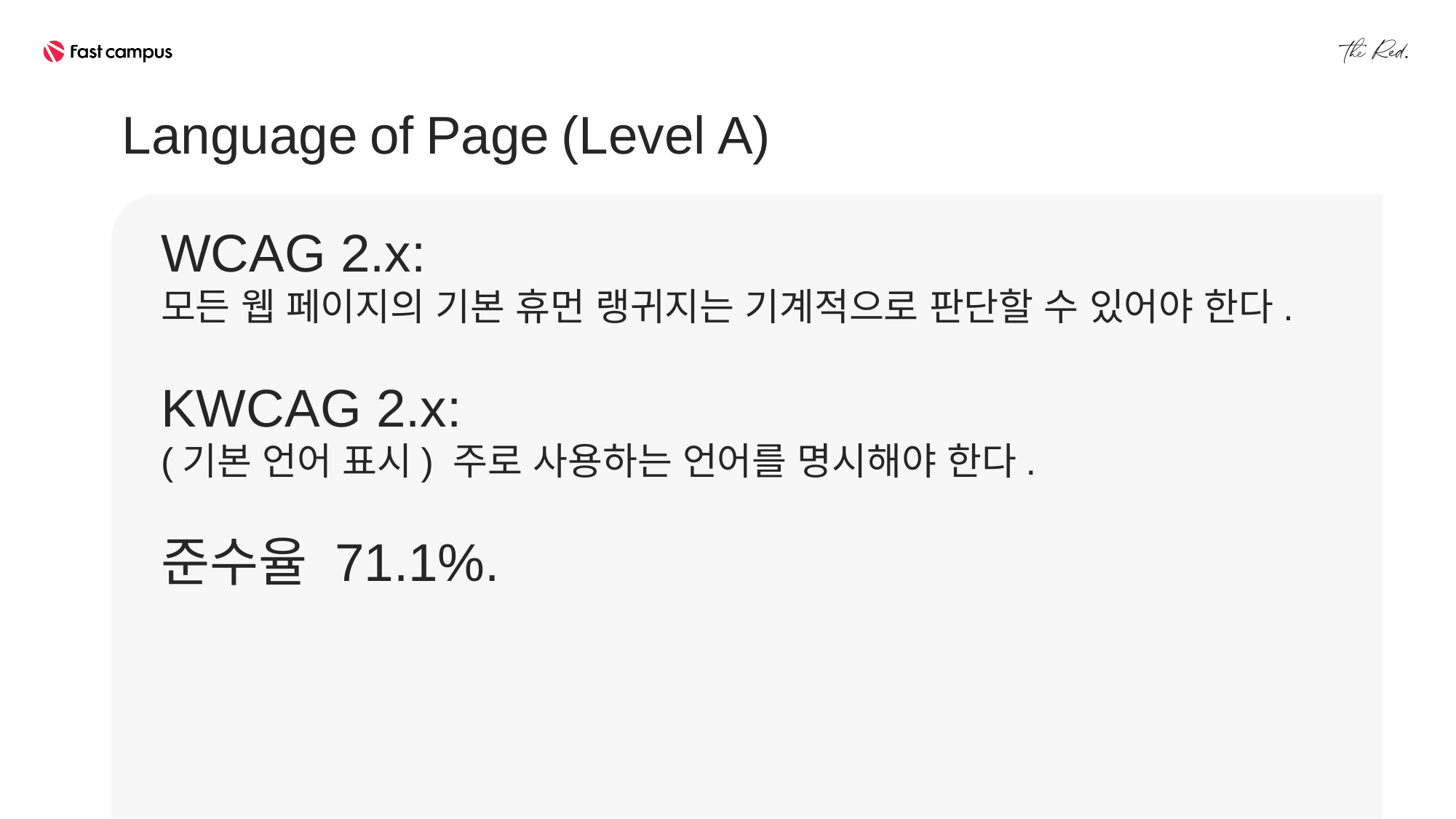

Language of Page (Level A)
WCAG 2.x:
모든 웹 페이지의 기본 휴먼 랭귀지는 기계적으로 판단할 수 있어야 한다.

KWCAG 2.x:
(기본 언어 표시) 주로 사용하는 언어를 명시해야 한다.

준수율 71.1%.